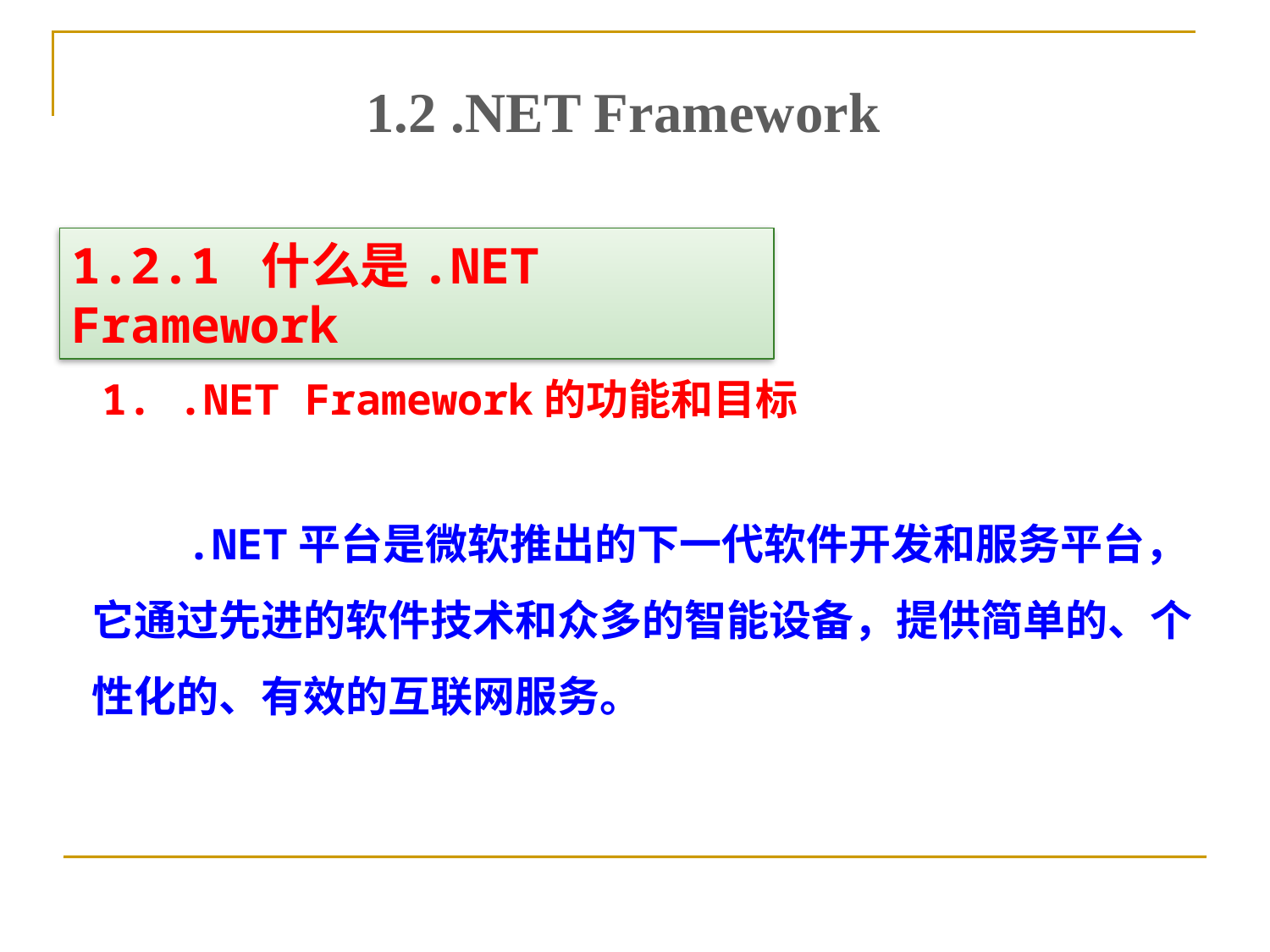

1.2 .NET Framework
1.2.1 什么是.NET Framework

1. .NET Framework的功能和目标

　　.NET平台是微软推出的下一代软件开发和服务平台，它通过先进的软件技术和众多的智能设备，提供简单的、个性化的、有效的互联网服务。